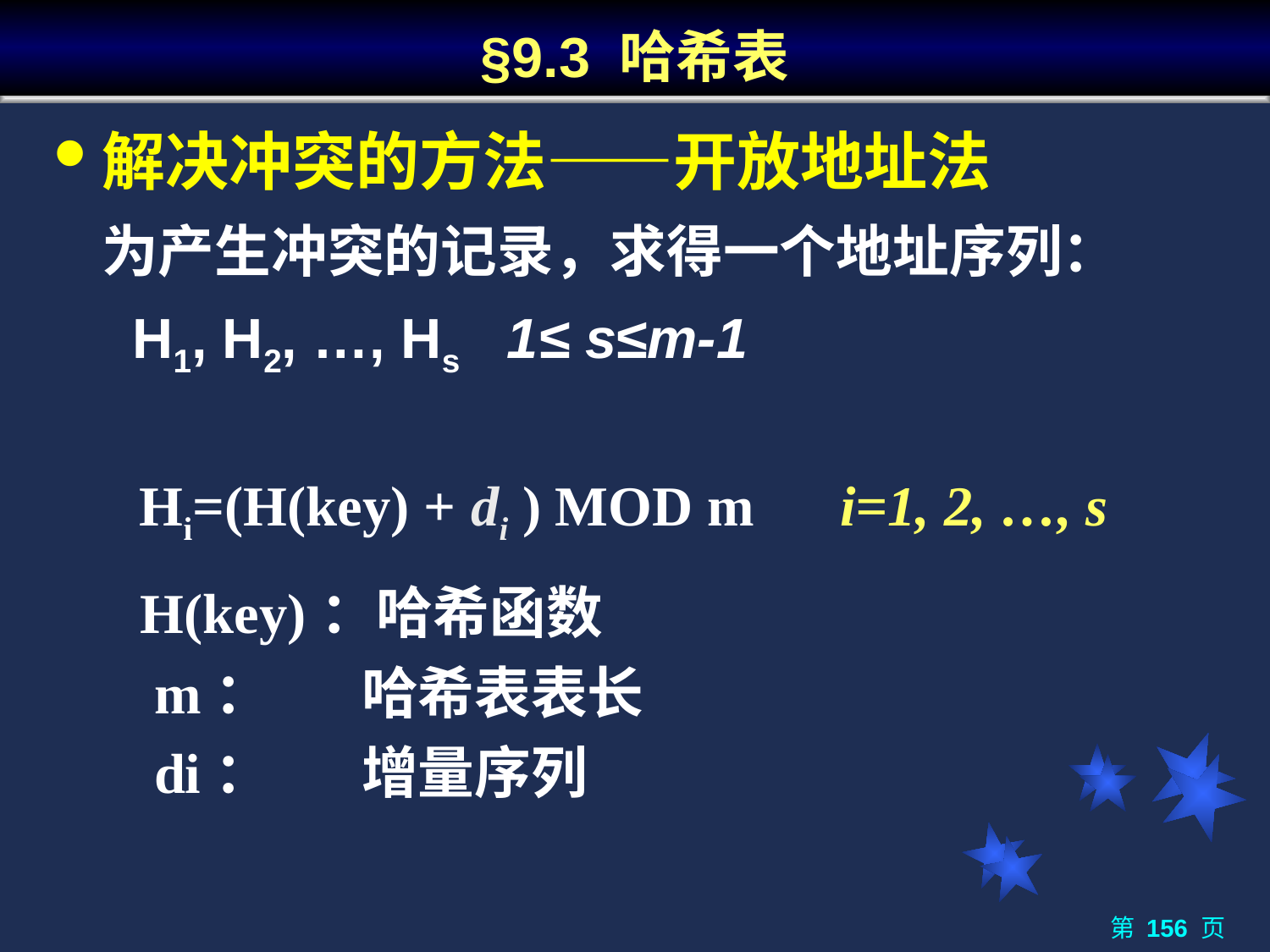

# §9.3 哈希表
解决冲突的方法——开放地址法
	为产生冲突的记录，求得一个地址序列：
     H1, H2, …, Hs   1≤ s≤m-1
Hi=(H(key) + di ) MOD m      i=1, 2, …, s
         H(key)：哈希函数
          m：       哈希表表长
          di：       增量序列
第 156 页